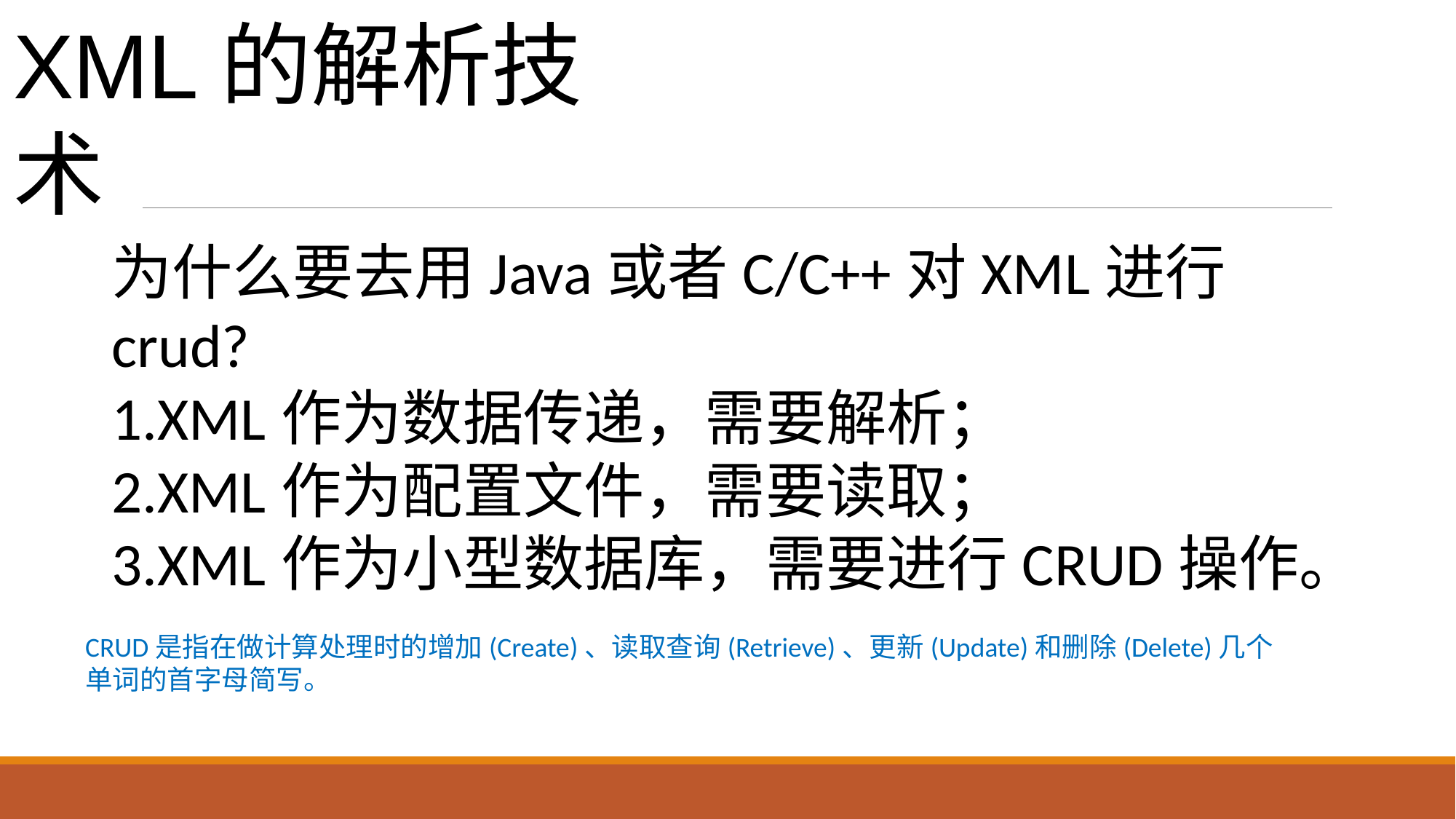

# XML的解析技术
为什么要去用Java或者C/C++对XML进行crud?
1.XML作为数据传递，需要解析；
2.XML作为配置文件，需要读取；
3.XML作为小型数据库，需要进行CRUD操作。
CRUD是指在做计算处理时的增加(Create)、读取查询(Retrieve)、更新(Update)和删除(Delete)几个单词的首字母简写。